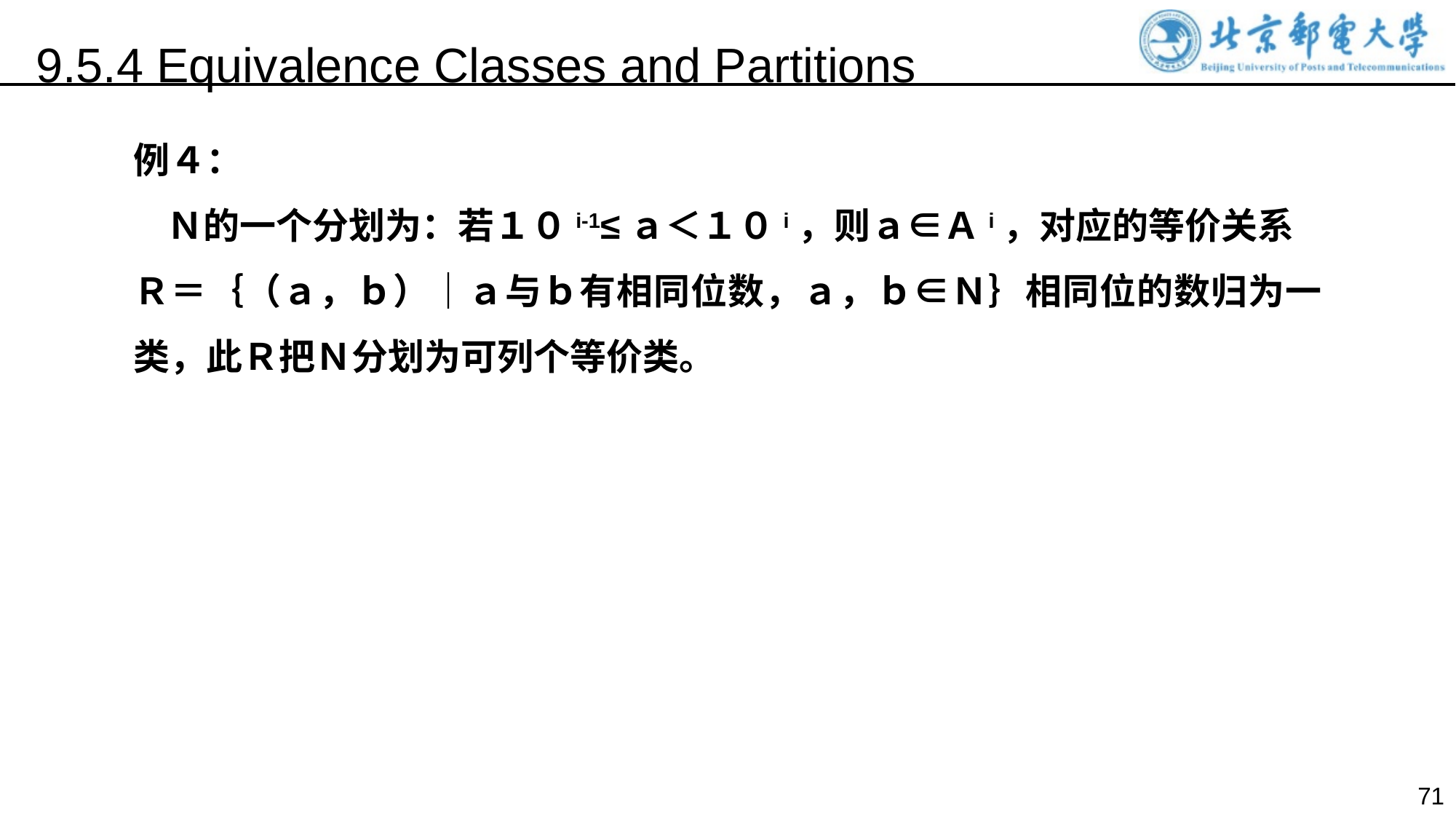

9.5.4 Equivalence Classes and Partitions
例４：
   Ｎ的一个分划为：若１０i-1≤ａ＜１０i，则ａ∈Ａi，对应的等价关系
Ｒ＝｛（ａ，ｂ）｜ａ与ｂ有相同位数，ａ，ｂ∈Ｎ｝相同位的数归为一类，此Ｒ把Ｎ分划为可列个等价类。